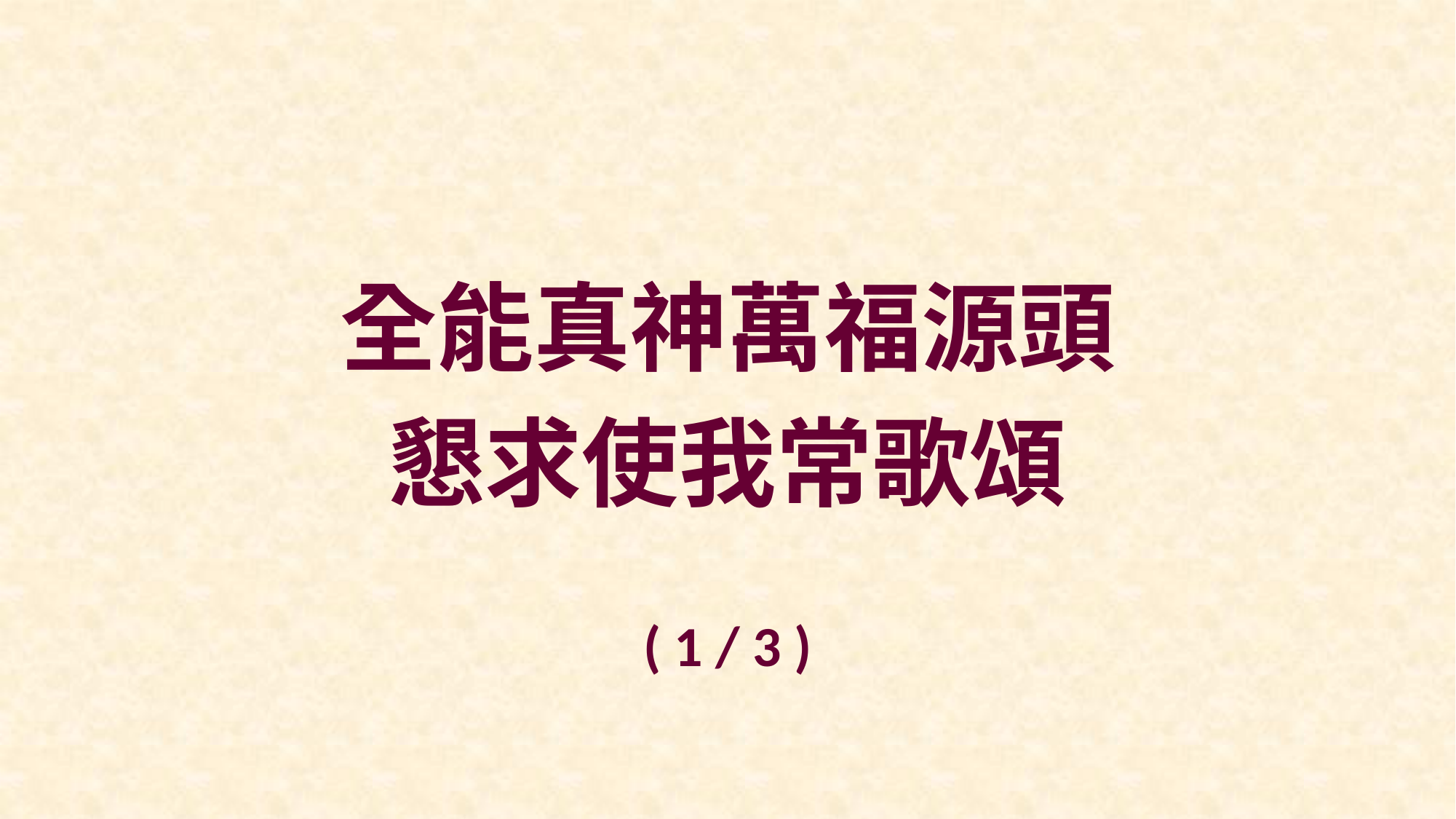

全能真神萬福源頭
懇求使我常歌頌
( 1 / 3 )